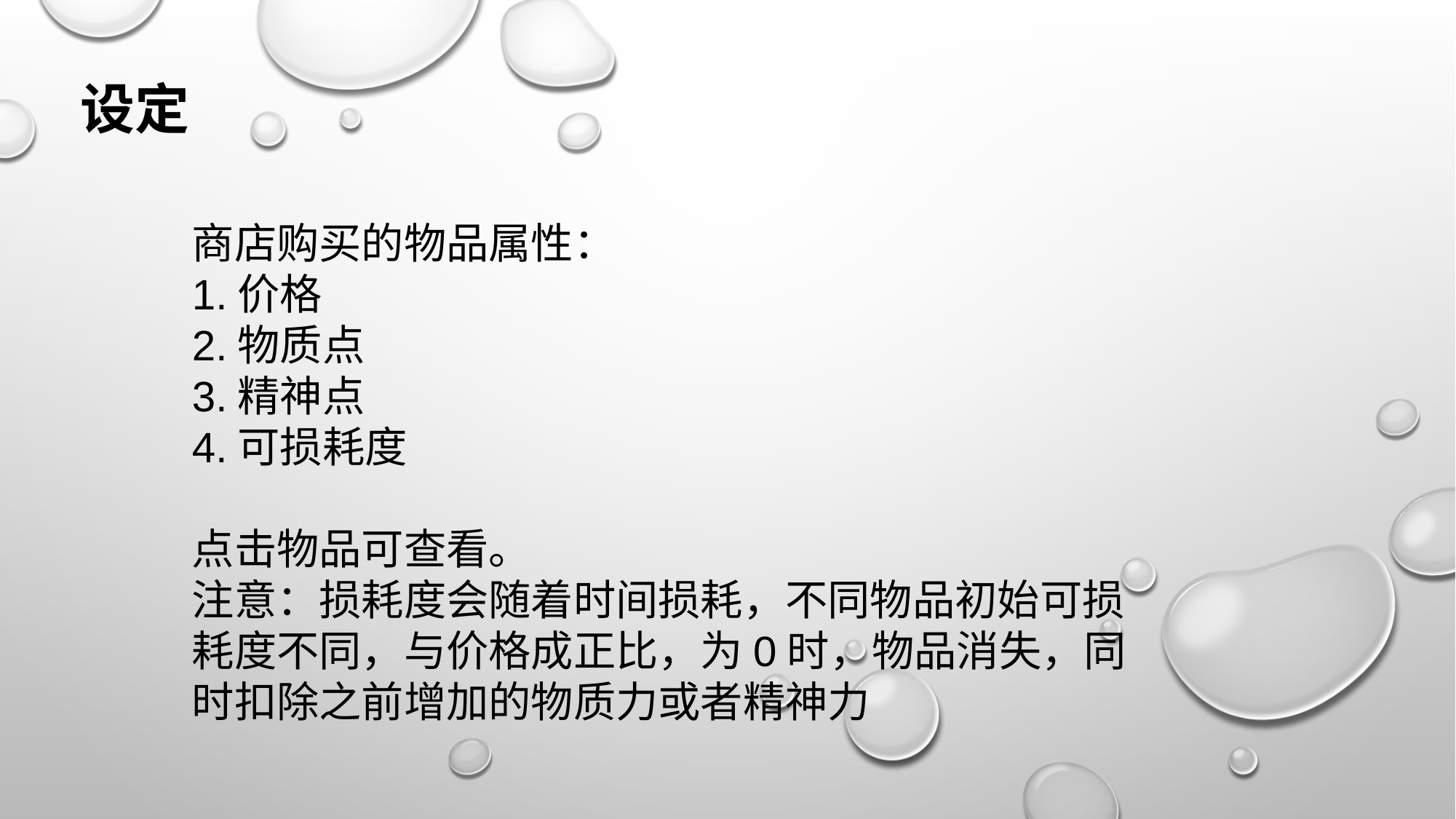

设定
商店购买的物品属性：
1.价格
2.物质点
3.精神点
4.可损耗度

点击物品可查看。
注意：损耗度会随着时间损耗，不同物品初始可损耗度不同，与价格成正比，为0时，物品消失，同时扣除之前增加的物质力或者精神力